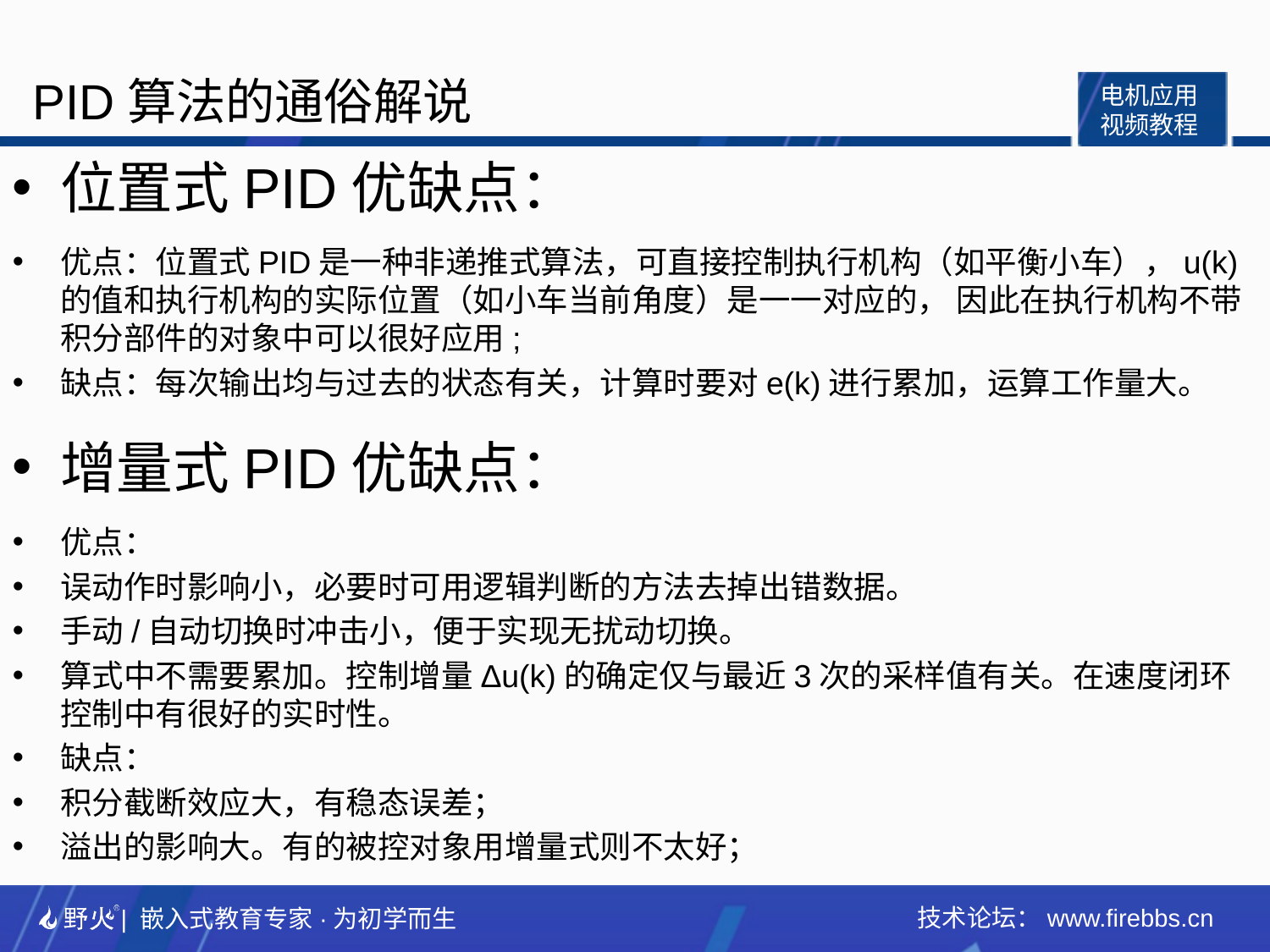

位置式PID优缺点：
优点：位置式PID是一种非递推式算法，可直接控制执行机构（如平衡小车），u(k)的值和执行机构的实际位置（如小车当前角度）是一一对应的， 因此在执行机构不带积分部件的对象中可以很好应用;
缺点：每次输出均与过去的状态有关，计算时要对e(k)进行累加，运算工作量大。
增量式PID优缺点：

优点：
误动作时影响小，必要时可用逻辑判断的方法去掉出错数据。
手动/自动切换时冲击小，便于实现无扰动切换。
算式中不需要累加。控制增量Δu(k)的确定仅与最近3次的采样值有关。在速度闭环控制中有很好的实时性。
缺点：
积分截断效应大，有稳态误差；
溢出的影响大。有的被控对象用增量式则不太好；